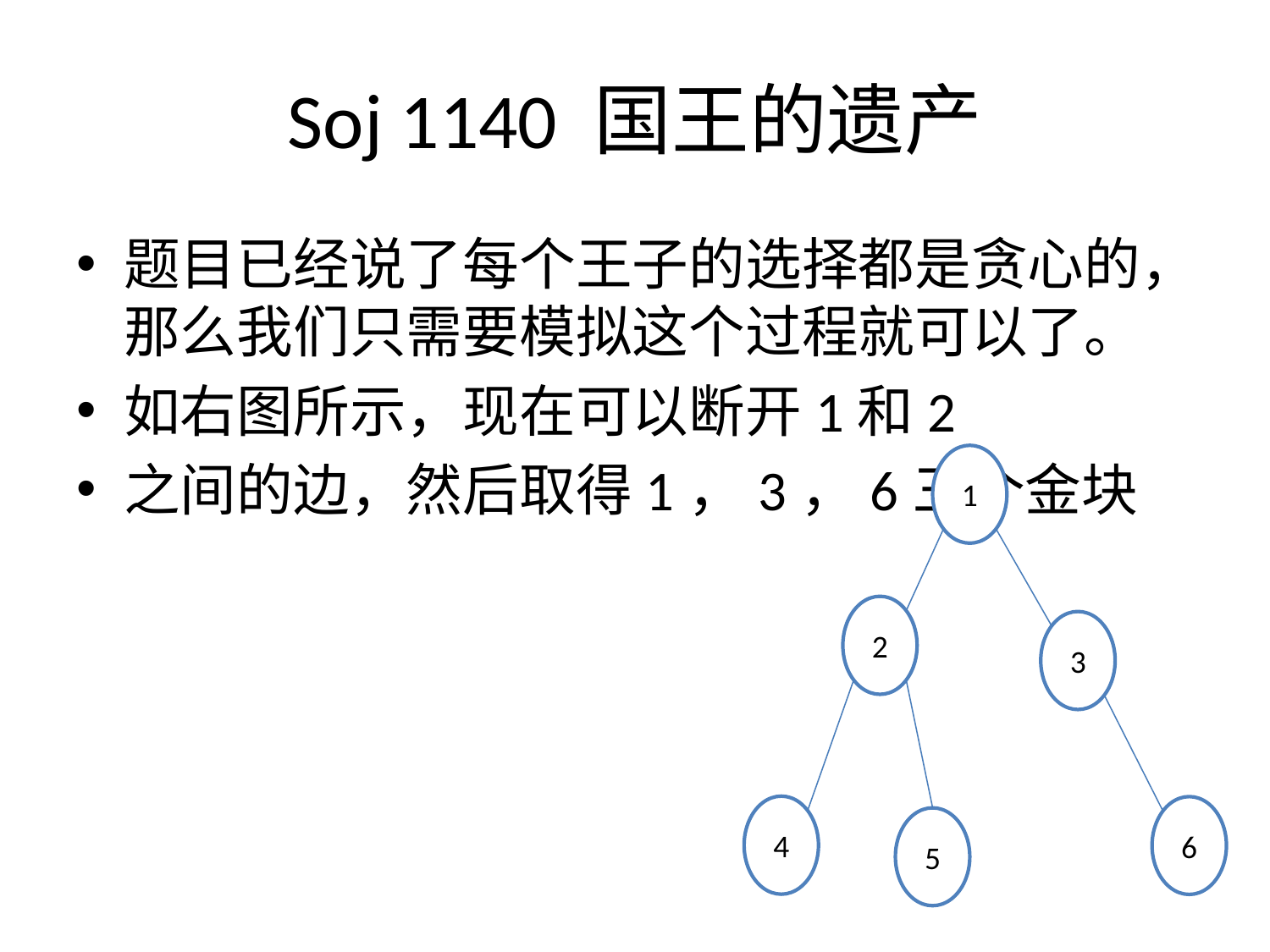

# Soj 1140 国王的遗产
题目已经说了每个王子的选择都是贪心的，那么我们只需要模拟这个过程就可以了。
如右图所示，现在可以断开1和2
之间的边，然后取得1，3，6三个金块
1
2
3
4
6
5